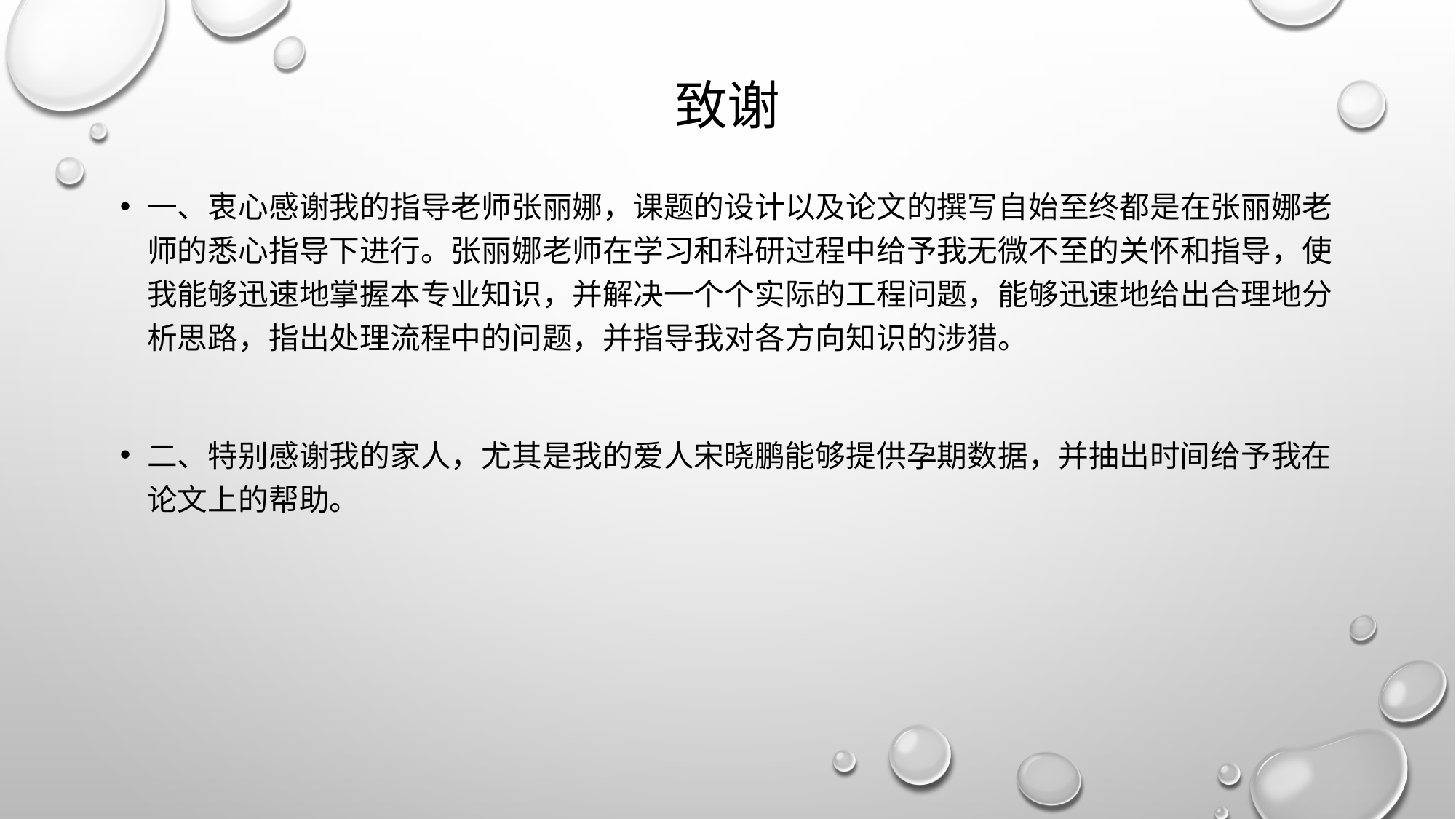

# 致谢
一、衷心感谢我的指导老师张丽娜，课题的设计以及论文的撰写自始至终都是在张丽娜老师的悉心指导下进行。张丽娜老师在学习和科研过程中给予我无微不至的关怀和指导，使我能够迅速地掌握本专业知识，并解决一个个实际的工程问题，能够迅速地给出合理地分析思路，指出处理流程中的问题，并指导我对各方向知识的涉猎。

二、特别感谢我的家人，尤其是我的爱人宋晓鹏能够提供孕期数据，并抽出时间给予我在论文上的帮助。